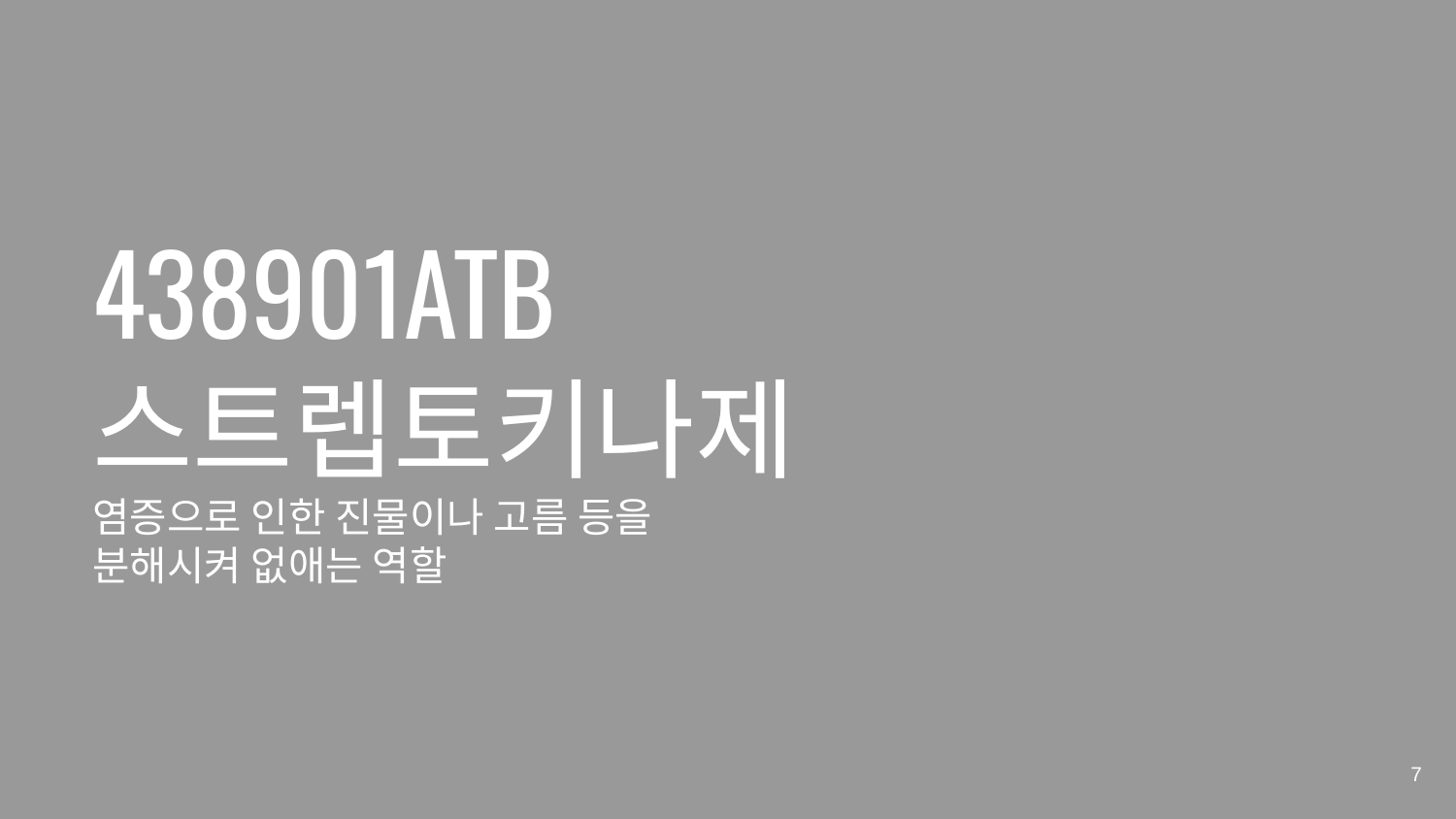

# 438901ATB
스트렙토키나제
염증으로 인한 진물이나 고름 등을
분해시켜 없애는 역할
7